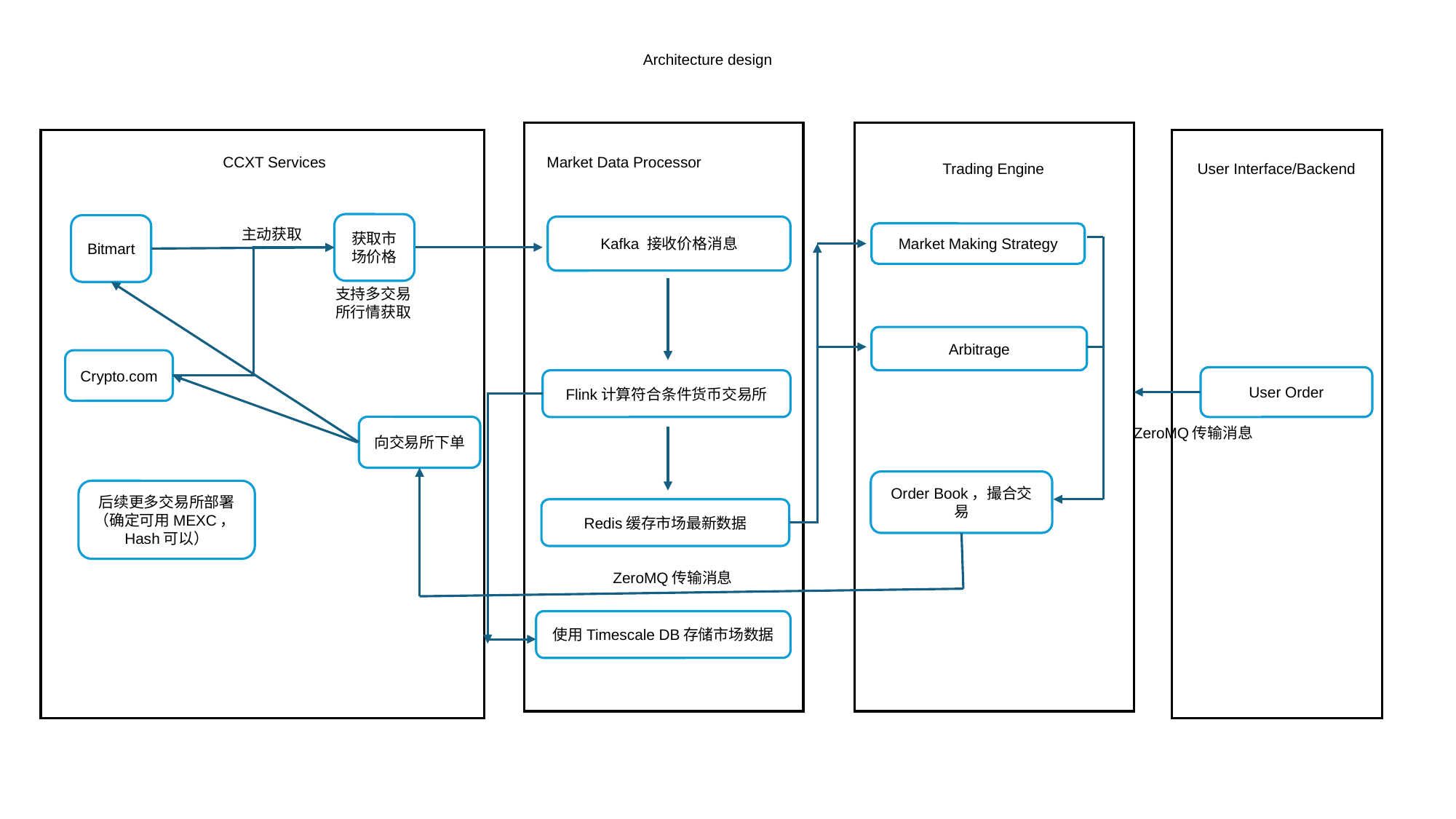

Architecture design

CCXT Services
Market Data Processor
Trading Engine
User Interface/Backend
获取市场价格
Bitmart
Kafka 接收价格消息
主动获取
Market Making Strategy
支持多交易所行情获取
Arbitrage
Crypto.com
User Order
Flink计算符合条件货币交易所
向交易所下单
ZeroMQ传输消息
Order Book，撮合交易
后续更多交易所部署（确定可用MEXC，Hash可以）
Redis缓存市场最新数据
ZeroMQ传输消息

使用Timescale DB存储市场数据